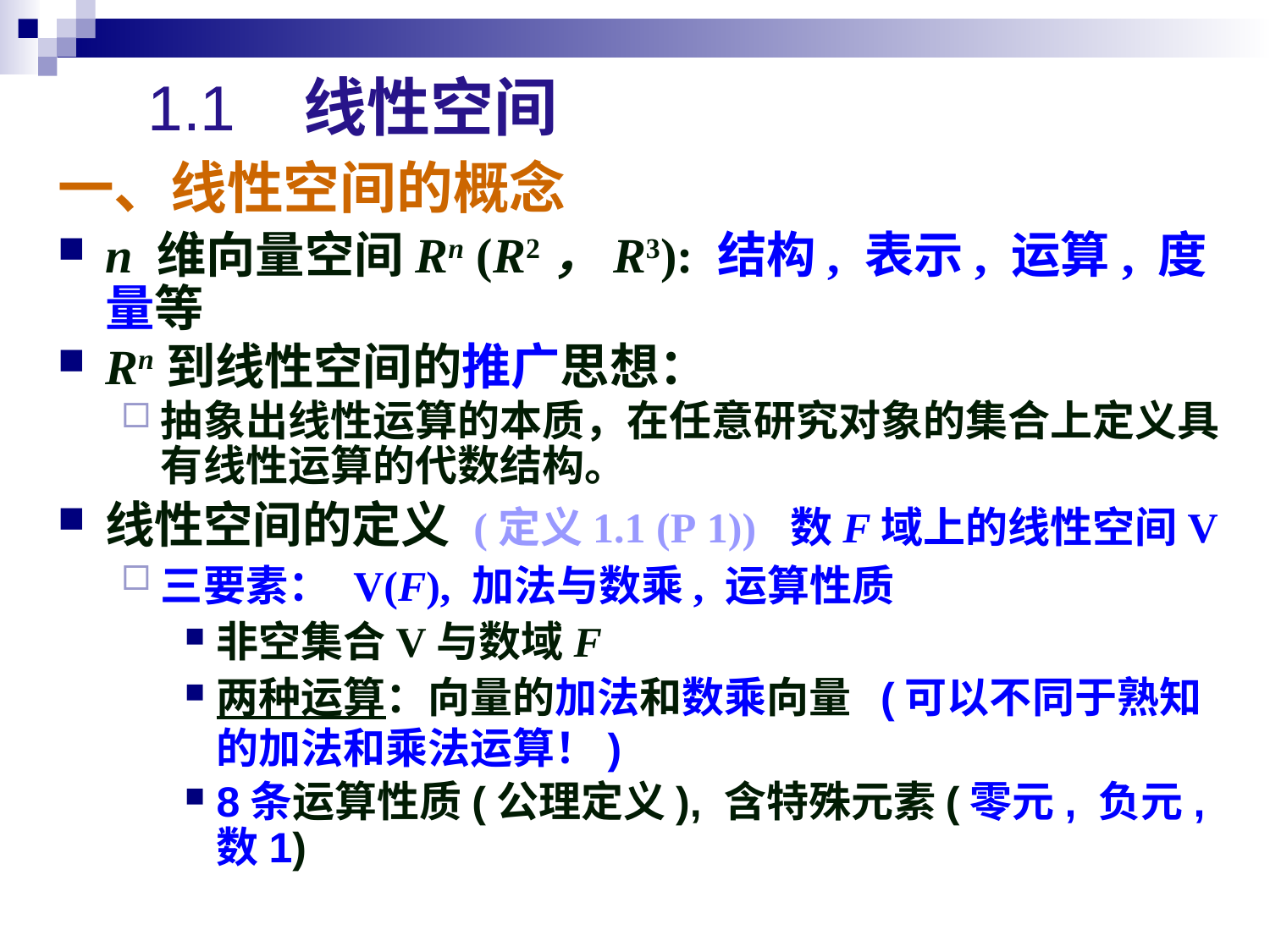

# 1.1   线性空间
一、线性空间的概念
n 维向量空间Rn (R2，R3): 结构, 表示, 运算, 度量等
Rn到线性空间的推广思想：
抽象出线性运算的本质，在任意研究对象的集合上定义具有线性运算的代数结构。
线性空间的定义 (定义1.1 (P 1))  数F域上的线性空间V
三要素： V(F), 加法与数乘, 运算性质
非空集合V与数域F
两种运算：向量的加法和数乘向量  (可以不同于熟知的加法和乘法运算！)
8条运算性质(公理定义), 含特殊元素(零元, 负元, 数1)